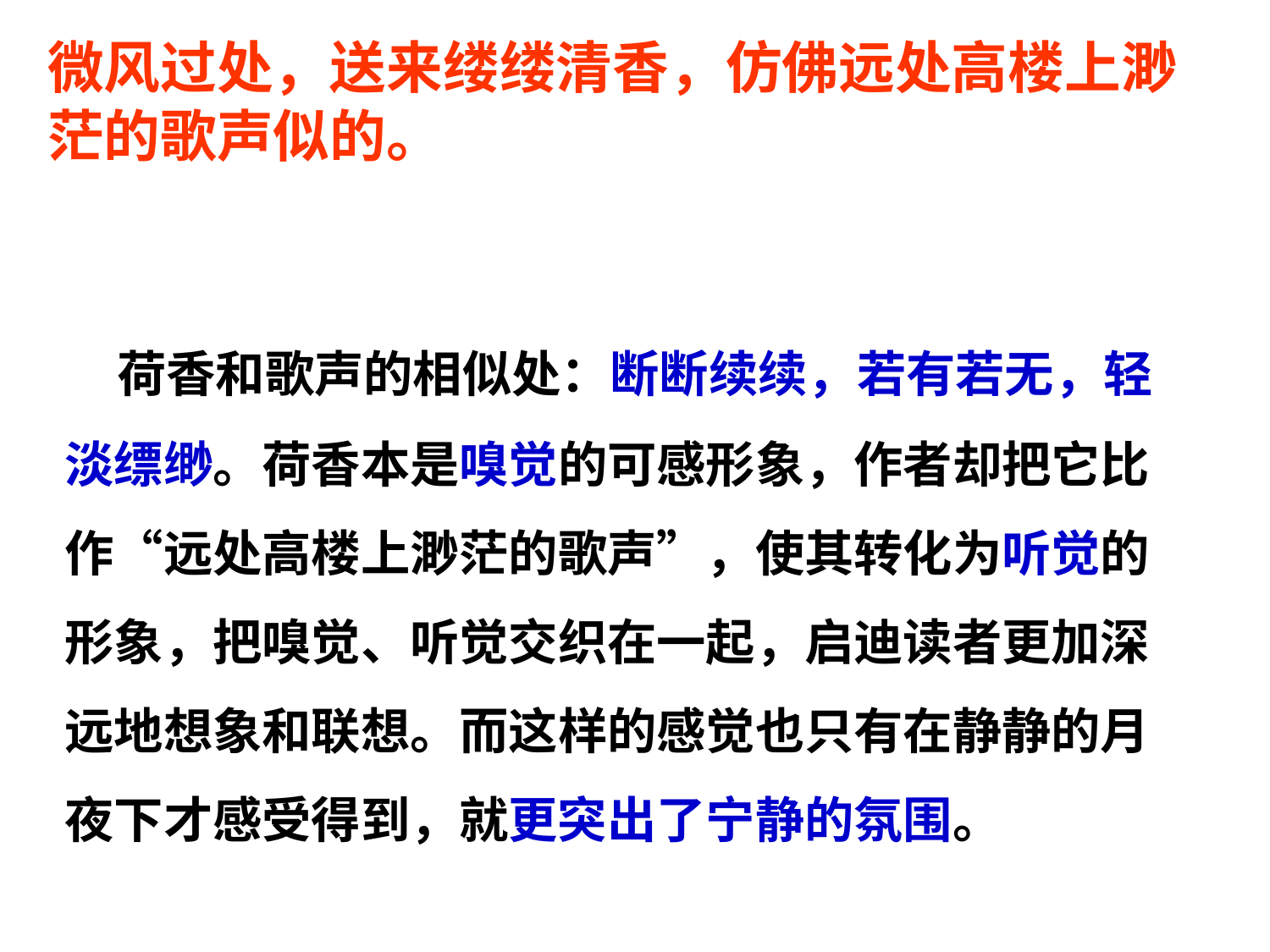

微风过处，送来缕缕清香，仿佛远处高楼上渺茫的歌声似的。

   荷香和歌声的相似处：断断续续，若有若无，轻淡缥缈。荷香本是嗅觉的可感形象，作者却把它比作“远处高楼上渺茫的歌声”，使其转化为听觉的形象，把嗅觉、听觉交织在一起，启迪读者更加深远地想象和联想。而这样的感觉也只有在静静的月夜下才感受得到，就更突出了宁静的氛围。